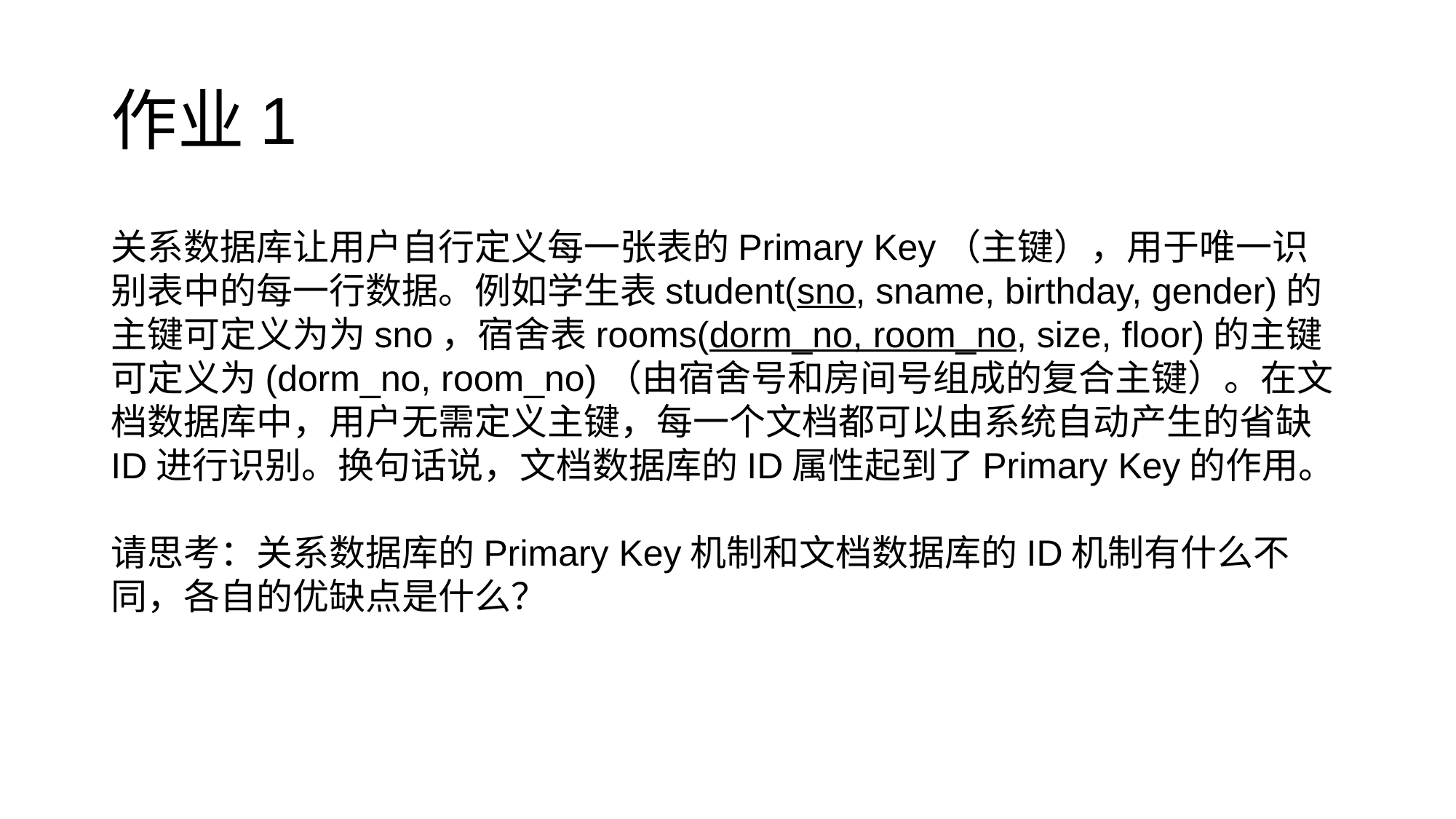

# 作业1
关系数据库让用户自行定义每一张表的Primary Key（主键），用于唯一识别表中的每一行数据。例如学生表student(sno, sname, birthday, gender)的主键可定义为为sno，宿舍表rooms(dorm_no, room_no, size, floor)的主键可定义为(dorm_no, room_no)（由宿舍号和房间号组成的复合主键）。在文档数据库中，用户无需定义主键，每一个文档都可以由系统自动产生的省缺ID进行识别。换句话说，文档数据库的ID属性起到了Primary Key的作用。

请思考：关系数据库的Primary Key机制和文档数据库的ID机制有什么不同，各自的优缺点是什么？